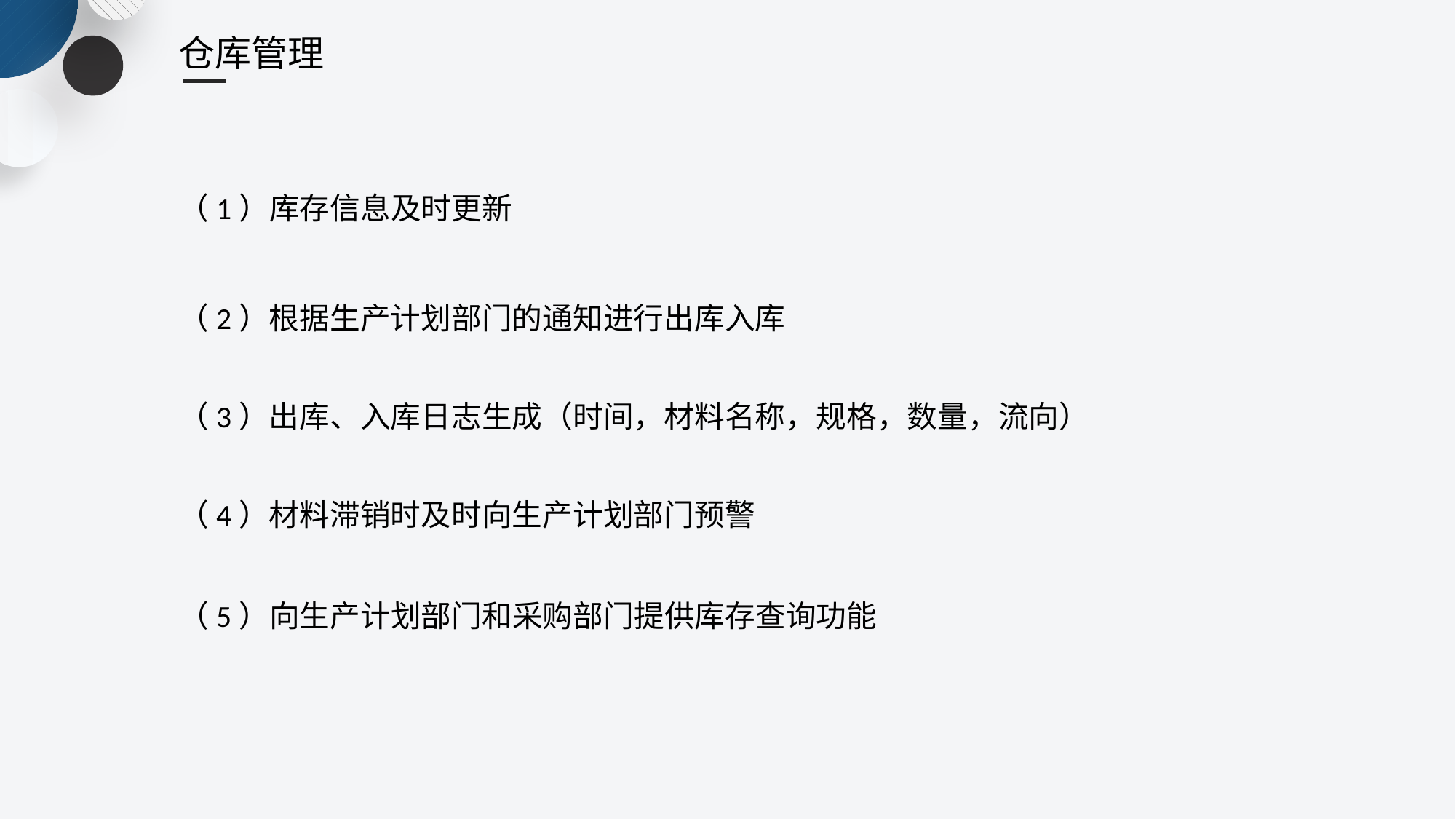

仓库管理

（1）库存信息及时更新
（2）根据生产计划部门的通知进行出库入库
（3）出库、入库日志生成（时间，材料名称，规格，数量，流向）
（4）材料滞销时及时向生产计划部门预警
（5）向生产计划部门和采购部门提供库存查询功能